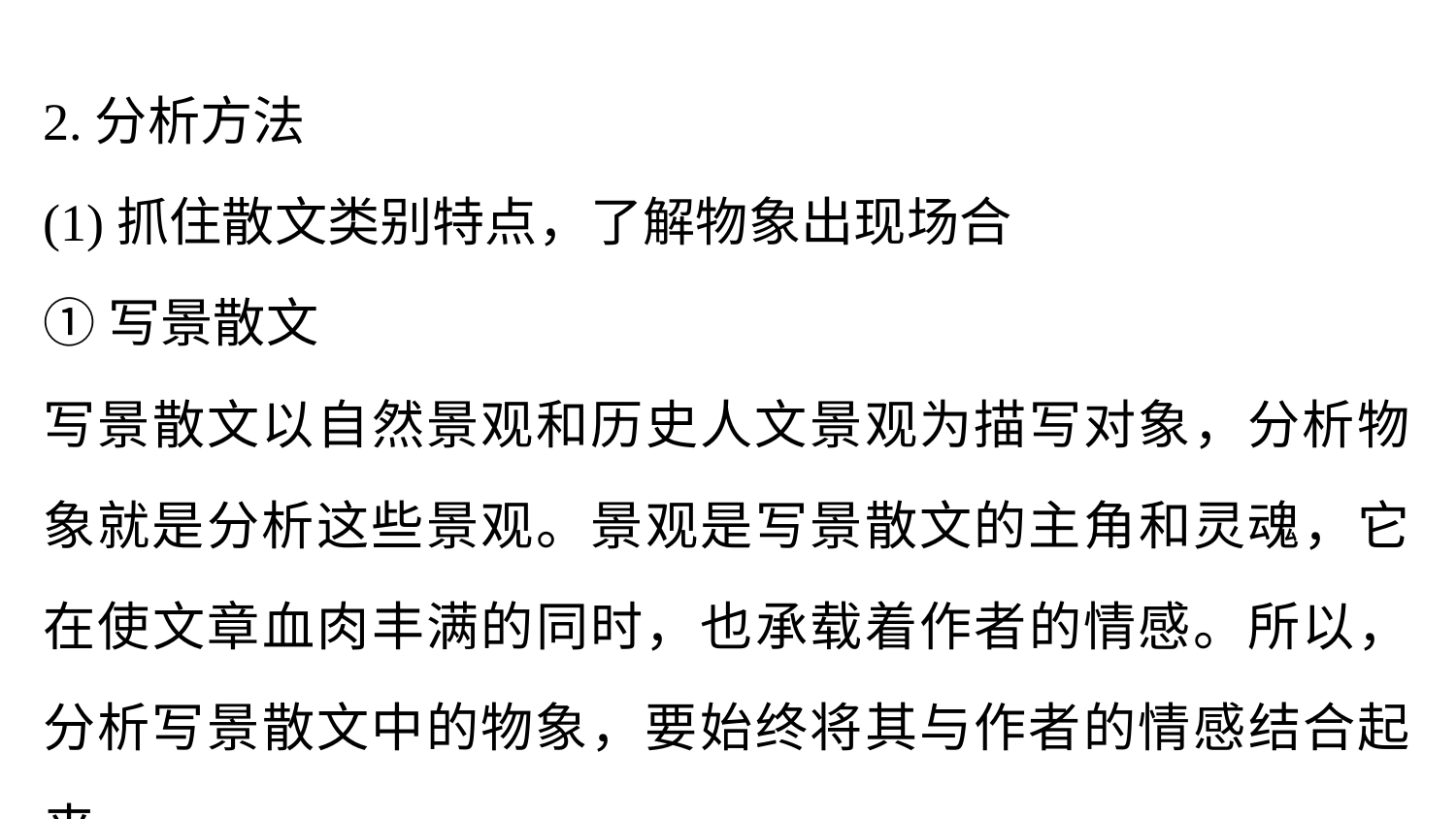

2.分析方法
(1)抓住散文类别特点，了解物象出现场合
①写景散文
写景散文以自然景观和历史人文景观为描写对象，分析物象就是分析这些景观。景观是写景散文的主角和灵魂，它在使文章血肉丰满的同时，也承载着作者的情感。所以，分析写景散文中的物象，要始终将其与作者的情感结合起来。